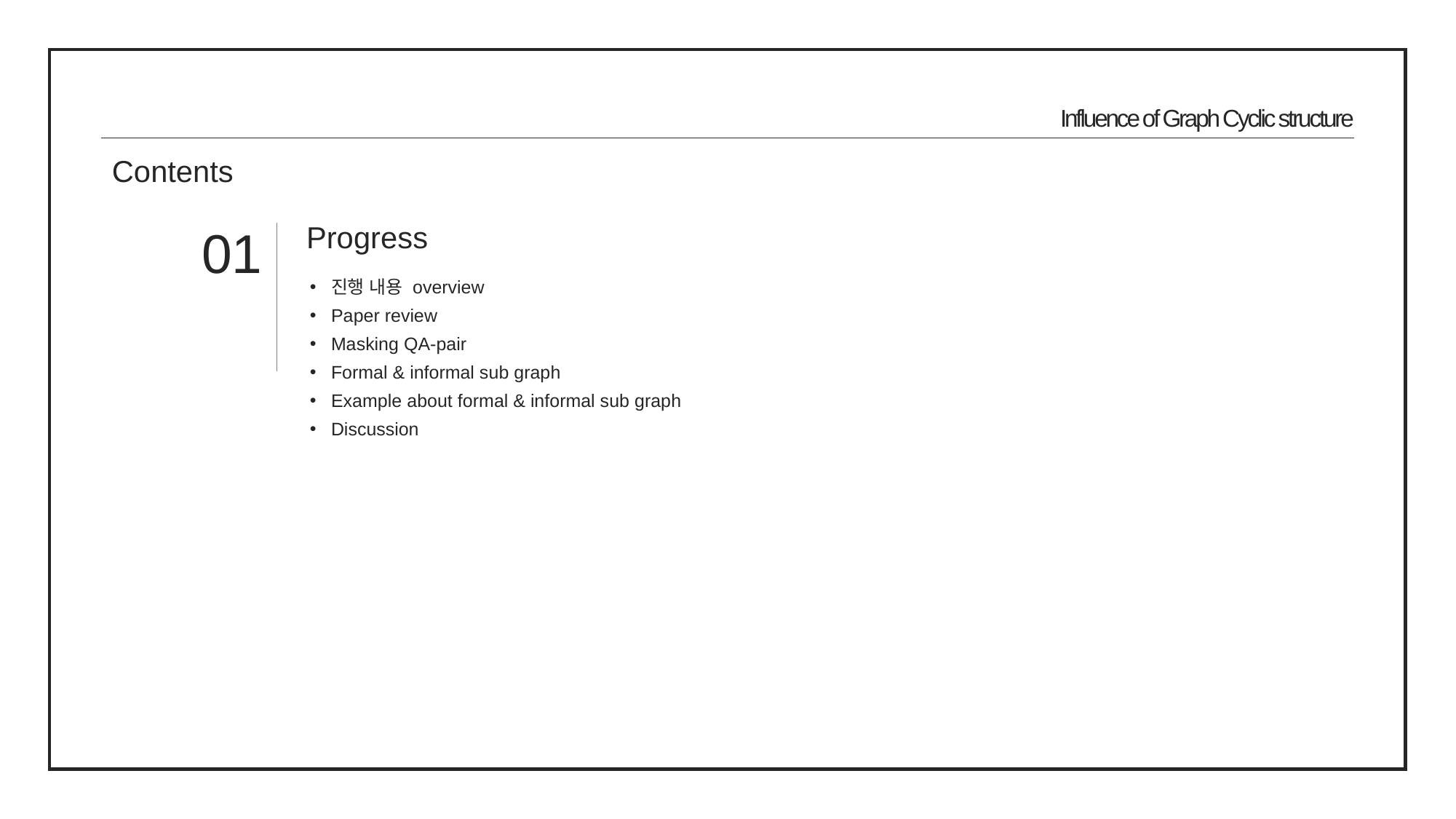

Influence of Graph Cyclic structure
Contents
01
Progress

진행 내용 overview
Paper review
Masking QA-pair
Formal & informal sub graph
Example about formal & informal sub graph
Discussion